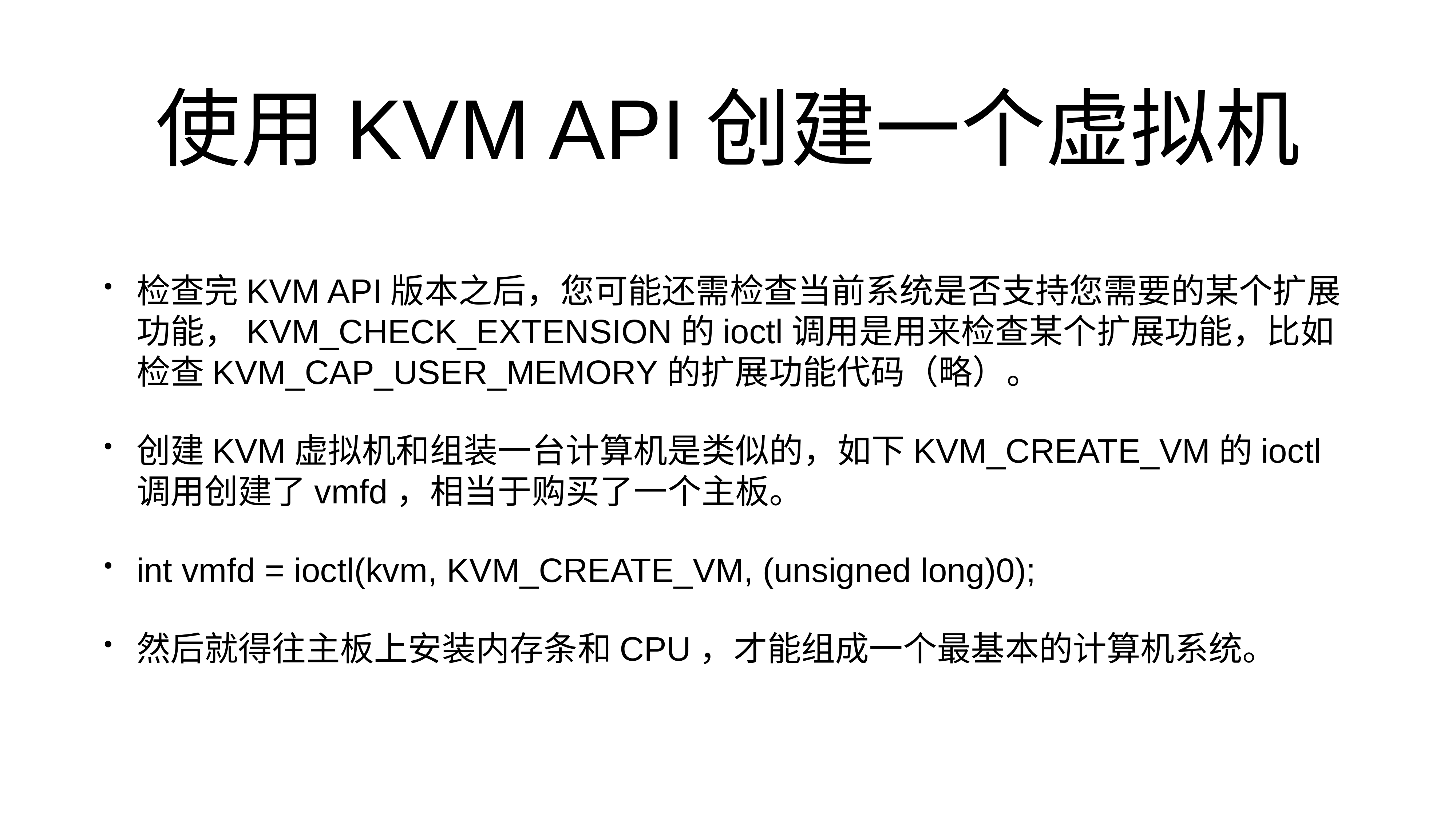

# 使用KVM API创建一个虚拟机
检查完KVM API版本之后，您可能还需检查当前系统是否支持您需要的某个扩展功能，KVM_CHECK_EXTENSION的ioctl调用是用来检查某个扩展功能，比如检查KVM_CAP_USER_MEMORY的扩展功能代码（略）。
创建KVM虚拟机和组装一台计算机是类似的，如下KVM_CREATE_VM的ioctl调用创建了vmfd，相当于购买了一个主板。
int vmfd = ioctl(kvm, KVM_CREATE_VM, (unsigned long)0);
然后就得往主板上安装内存条和CPU，才能组成一个最基本的计算机系统。